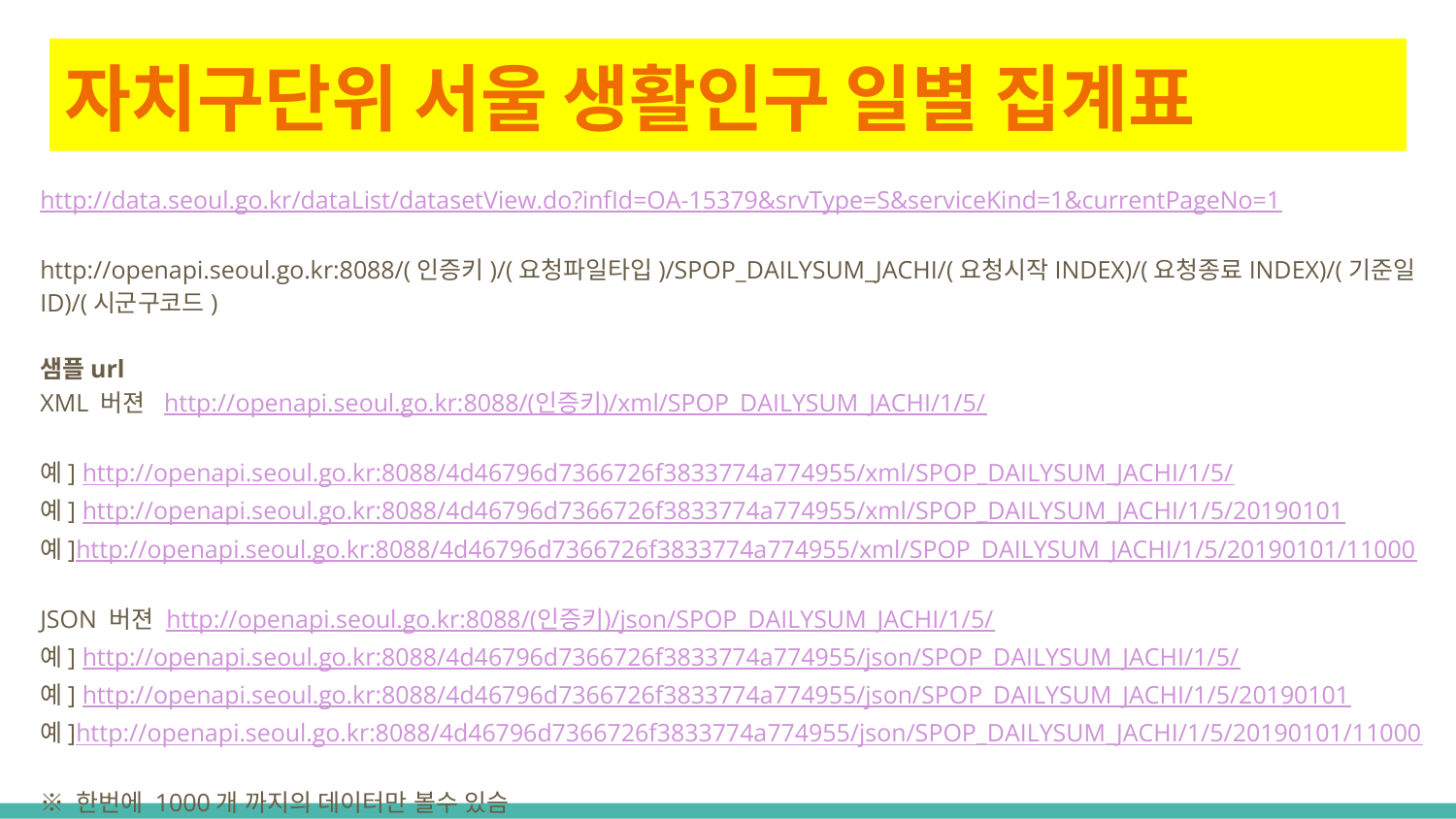

# 자치구단위 서울 생활인구 일별 집계표
http://data.seoul.go.kr/dataList/datasetView.do?infId=OA-15379&srvType=S&serviceKind=1&currentPageNo=1
http://openapi.seoul.go.kr:8088/(인증키)/(요청파일타입)/SPOP_DAILYSUM_JACHI/(요청시작INDEX)/(요청종료INDEX)/(기준일ID)/(시군구코드)
샘플url
XML 버젼   http://openapi.seoul.go.kr:8088/(인증키)/xml/SPOP_DAILYSUM_JACHI/1/5/
예] http://openapi.seoul.go.kr:8088/4d46796d7366726f3833774a774955/xml/SPOP_DAILYSUM_JACHI/1/5/
예] http://openapi.seoul.go.kr:8088/4d46796d7366726f3833774a774955/xml/SPOP_DAILYSUM_JACHI/1/5/20190101
예]http://openapi.seoul.go.kr:8088/4d46796d7366726f3833774a774955/xml/SPOP_DAILYSUM_JACHI/1/5/20190101/11000
JSON 버젼  http://openapi.seoul.go.kr:8088/(인증키)/json/SPOP_DAILYSUM_JACHI/1/5/
예] http://openapi.seoul.go.kr:8088/4d46796d7366726f3833774a774955/json/SPOP_DAILYSUM_JACHI/1/5/
예] http://openapi.seoul.go.kr:8088/4d46796d7366726f3833774a774955/json/SPOP_DAILYSUM_JACHI/1/5/20190101
예]http://openapi.seoul.go.kr:8088/4d46796d7366726f3833774a774955/json/SPOP_DAILYSUM_JACHI/1/5/20190101/11000
※ 한번에 1000개 까지의 데이터만 볼수 있슴